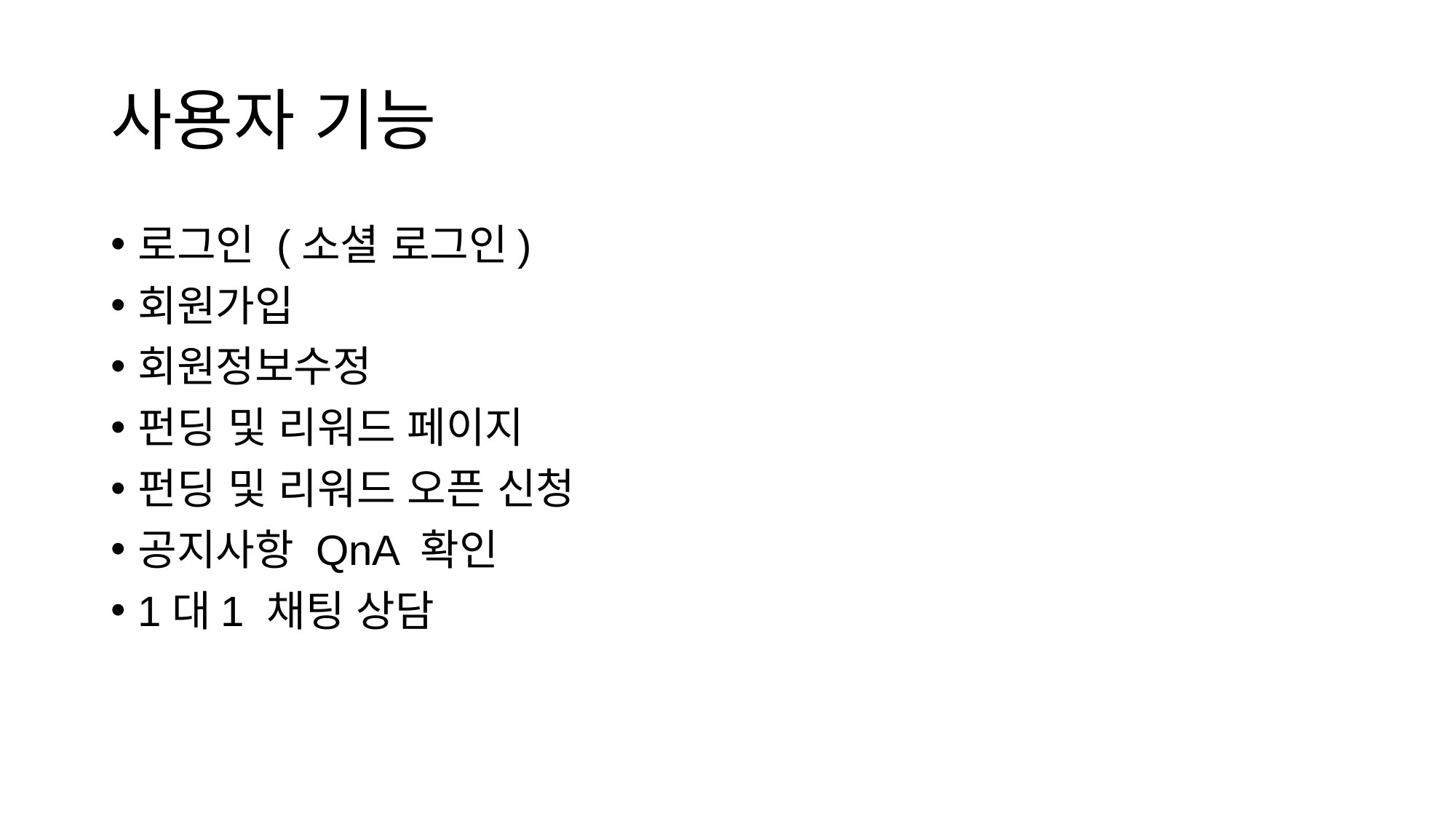

# 사용자 기능
로그인 (소셜 로그인)
회원가입
회원정보수정
펀딩 및 리워드 페이지
펀딩 및 리워드 오픈 신청
공지사항 QnA 확인
1대1 채팅 상담